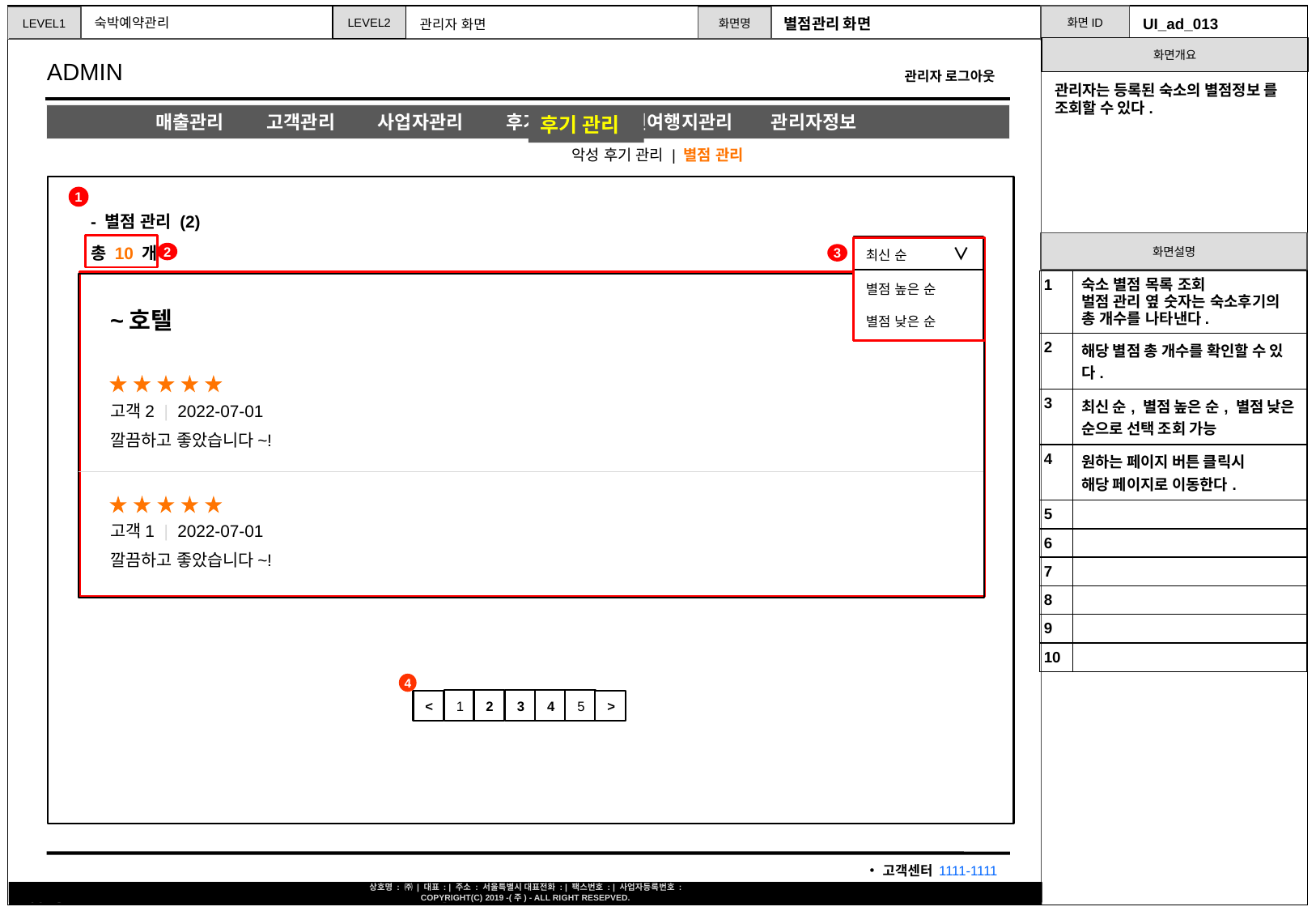

별점관리 화면
UI_ad_013
숙박예약관리
관리자 화면
관리자는 등록된 숙소의 별점정보 를 조회할 수 있다.
후기 관리
악성 후기 관리 | 별점 관리

1
- 별점 관리 (2)

총 10 개
최신 순            ∨

2
3
별점 높은 순

별점 낮은 순
| 1 | 숙소 별점 목록 조회 벌점 관리 옆 숫자는 숙소후기의 총 개수를 나타낸다. |
| --- | --- |
| 2 | 해당 별점 총 개수를 확인할 수 있다. |
| 3 | 최신 순, 별점 높은 순, 별점 낮은 순으로 선택 조회 가능 |
| 4 | 원하는 페이지 버튼 클릭시 해당 페이지로 이동한다. |
| 5 |  |
| 6 |  |
| 7 |  |
| 8 |  |
| 9 |  |
| 10 |  |

~호텔

고객2  |  2022-07-01
깔끔하고 좋았습니다~!

고객1  |  2022-07-01
깔끔하고 좋았습니다~!
4
1
2
3
4
5
<
>